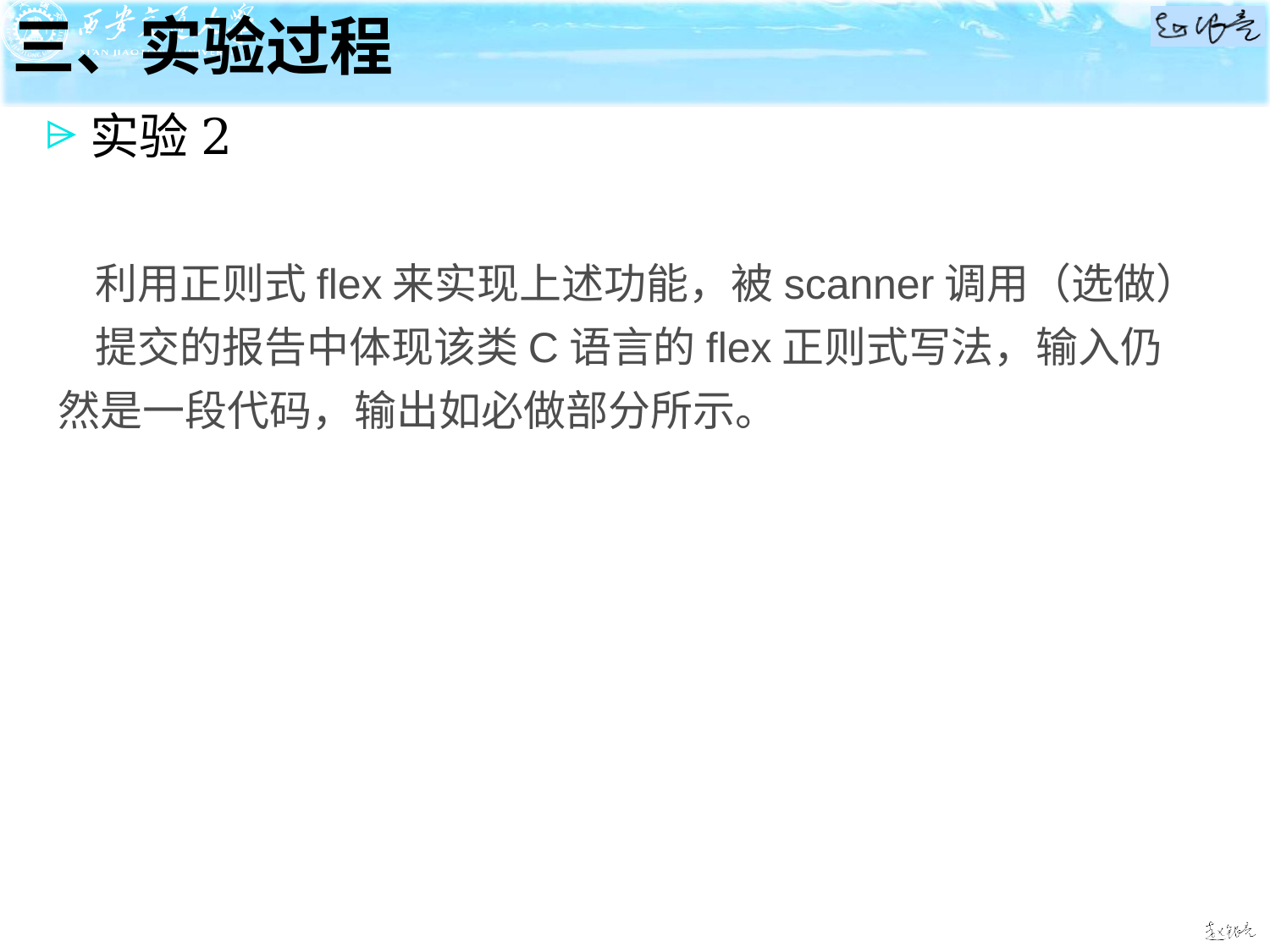

三、实验过程
#
实验2
利用正则式flex来实现上述功能，被scanner调用（选做）
提交的报告中体现该类C语言的flex正则式写法，输入仍然是一段代码，输出如必做部分所示。